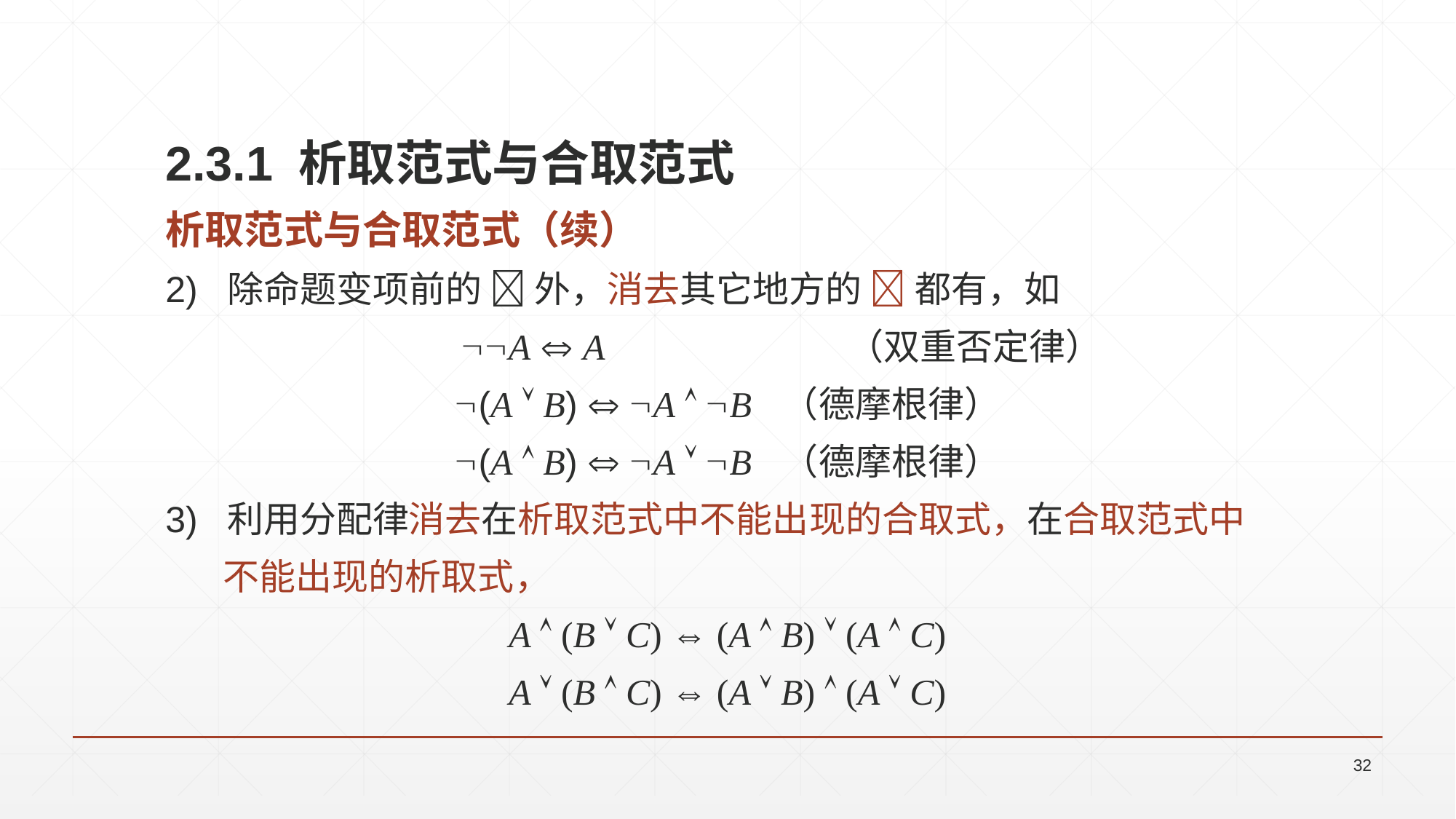

2.3.1 析取范式与合取范式
析取范式与合取范式（续）
2)  除命题变项前的 ¬ 外，消去其它地方的 ¬ 都有，如
		         ¬¬A ⇔ A	              （双重否定律）
¬(A ∨ B) ⇔ ¬A ∧ ¬B  	（德摩根律）
¬(A ∧ B) ⇔ ¬A ∨ ¬B  	（德摩根律）
3)  利用分配律消去在析取范式中不能出现的合取式，在合取范式中
      不能出现的析取式，
A ∧ (B ∨ C) ⇔ (A ∧ B) ∨ (A ∧ C)
A ∨ (B ∧ C) ⇔ (A ∨ B) ∧ (A ∨ C)
32